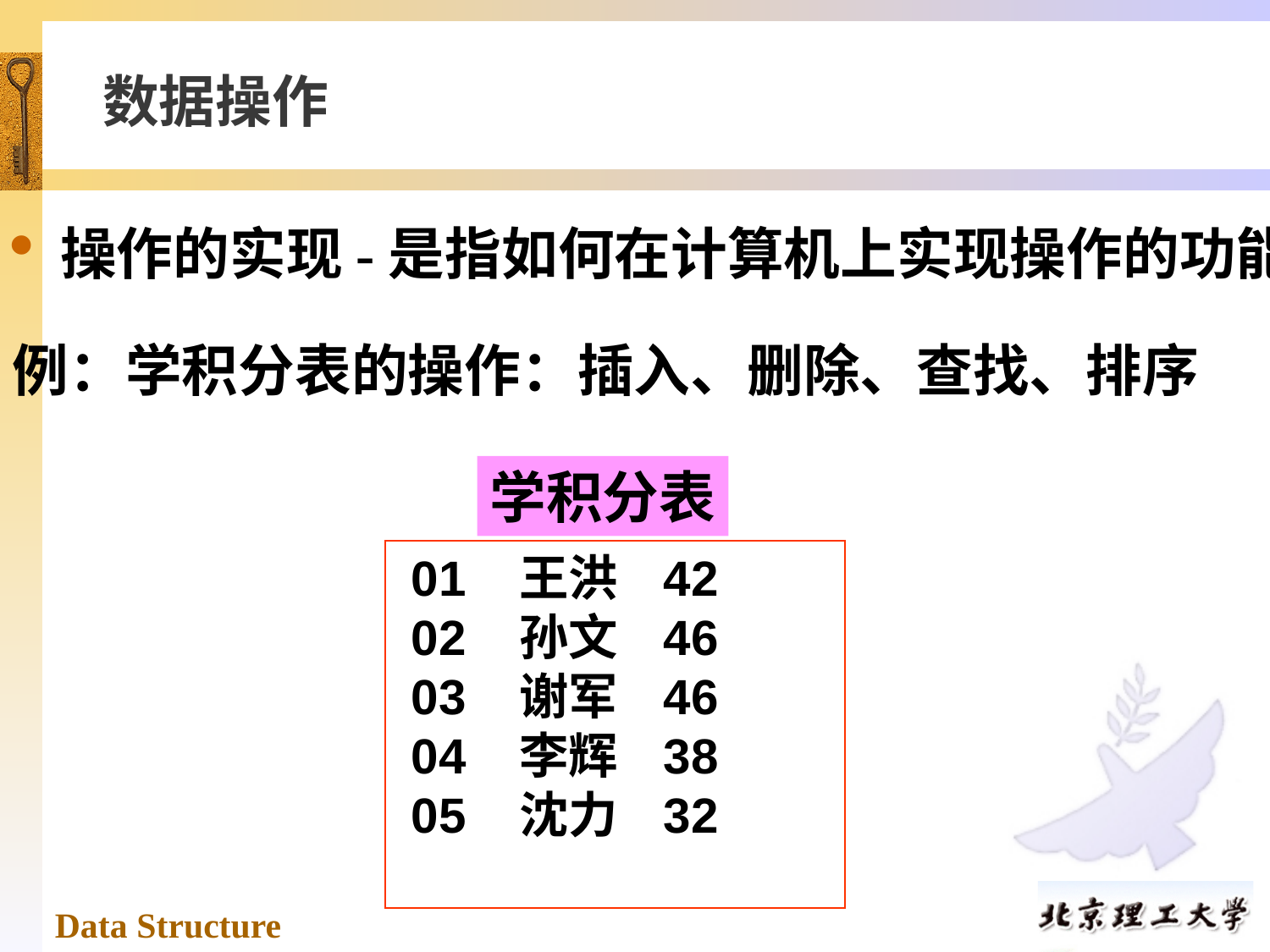

# 数据操作

操作的实现-是指如何在计算机上实现操作的功能
例：学积分表的操作：插入、删除、查找、排序
学积分表
 01   王洪   42
 02   孙文   46
 03   谢军   46
 04   李辉   38
 05   沈力   32